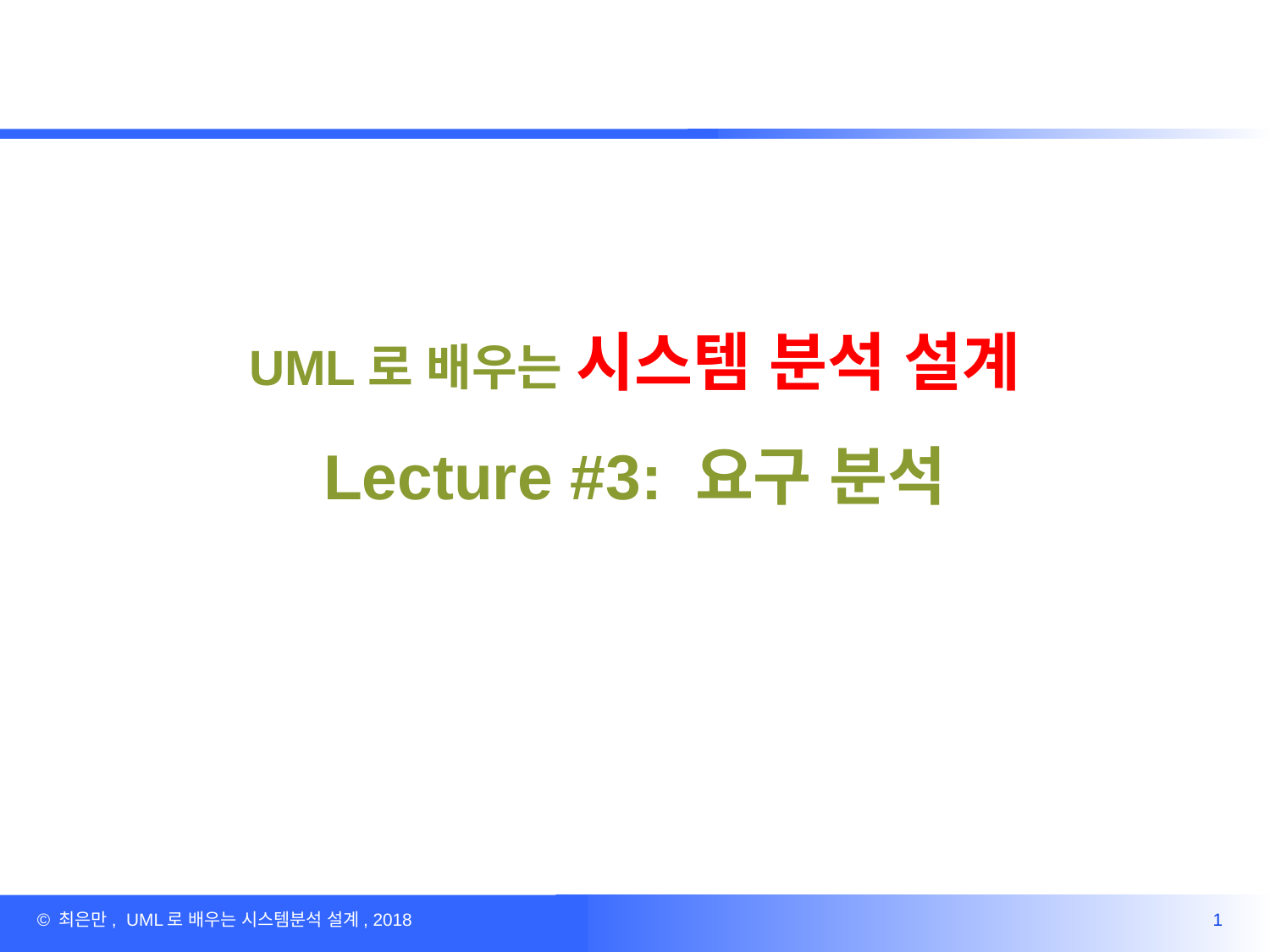

# UML로 배우는 시스템 분석 설계 Lecture #3: 요구 분석